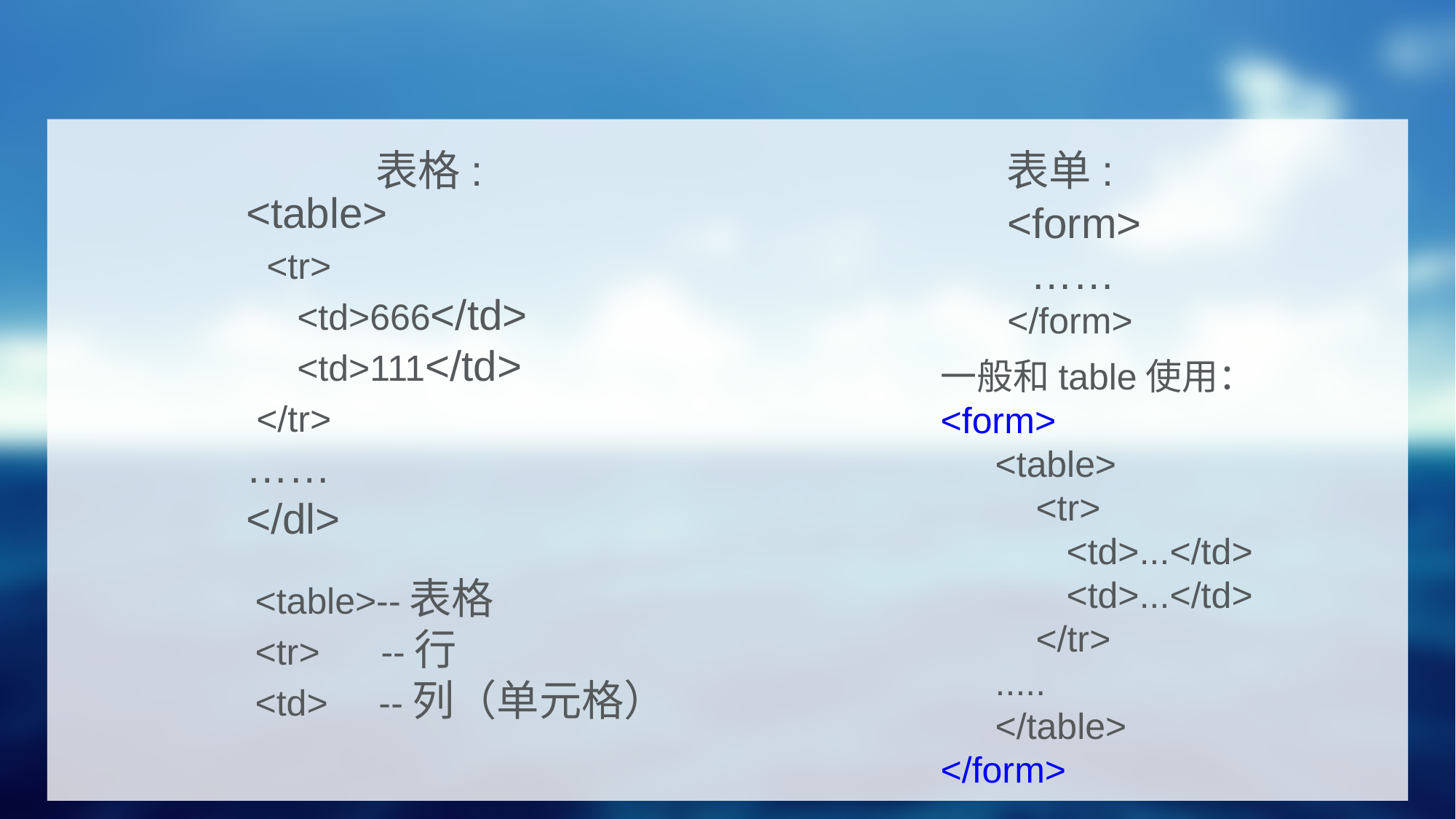

表格:

表单:

<table>
  <tr>
     <td>666</td>
     <td>111</td>
 </tr>
……
</dl>

<form>
  ……
</form>
一般和table使用：
<form>
<table>
    <tr>
       <td>...</td>
       <td>...</td>
    </tr>
.....
</table>
</form>

<table>--表格
<tr>      --行
<td>     --列（单元格）